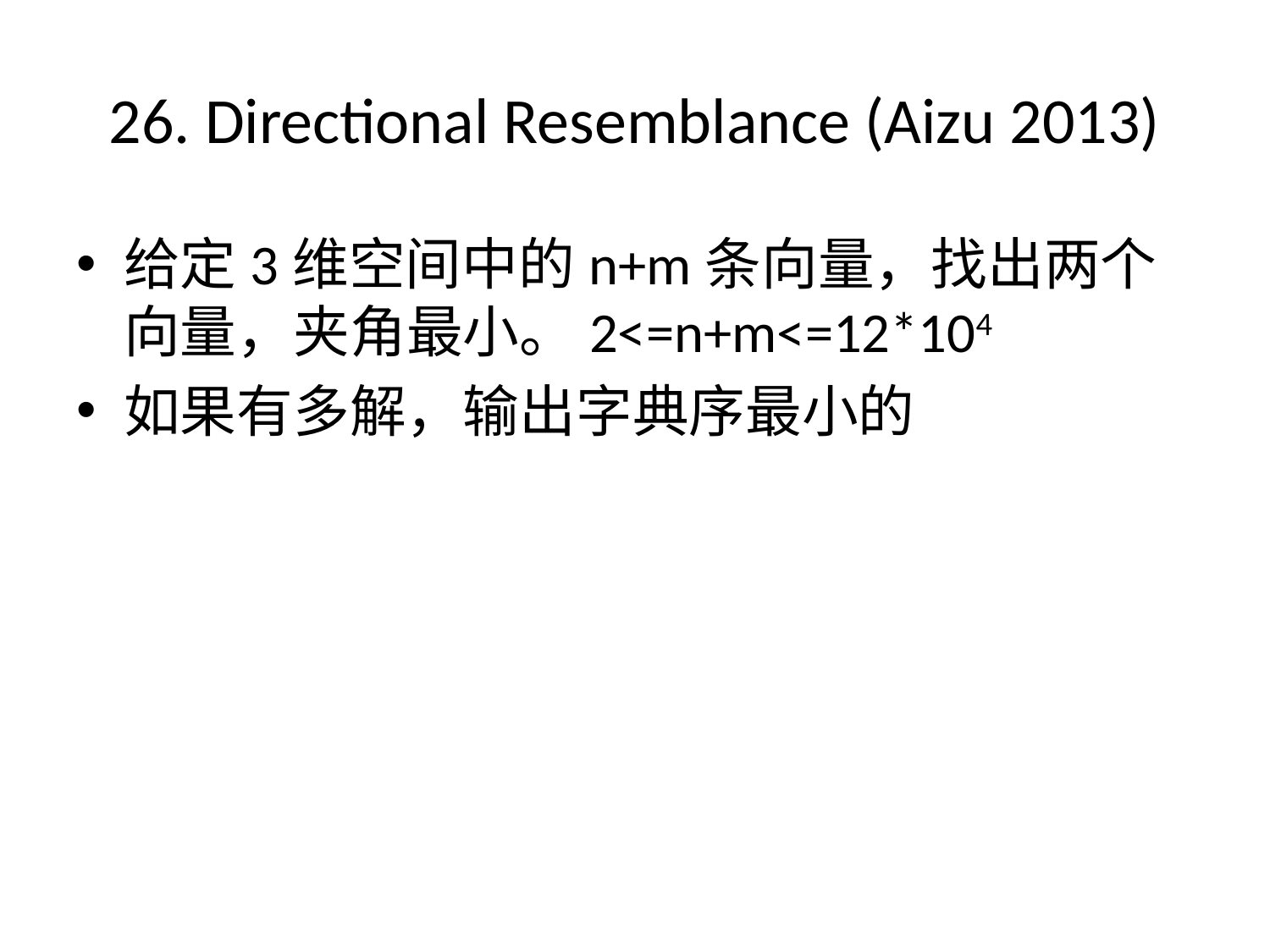

# 26. Directional Resemblance (Aizu 2013)
给定3维空间中的n+m条向量，找出两个向量，夹角最小。2<=n+m<=12*104
如果有多解，输出字典序最小的